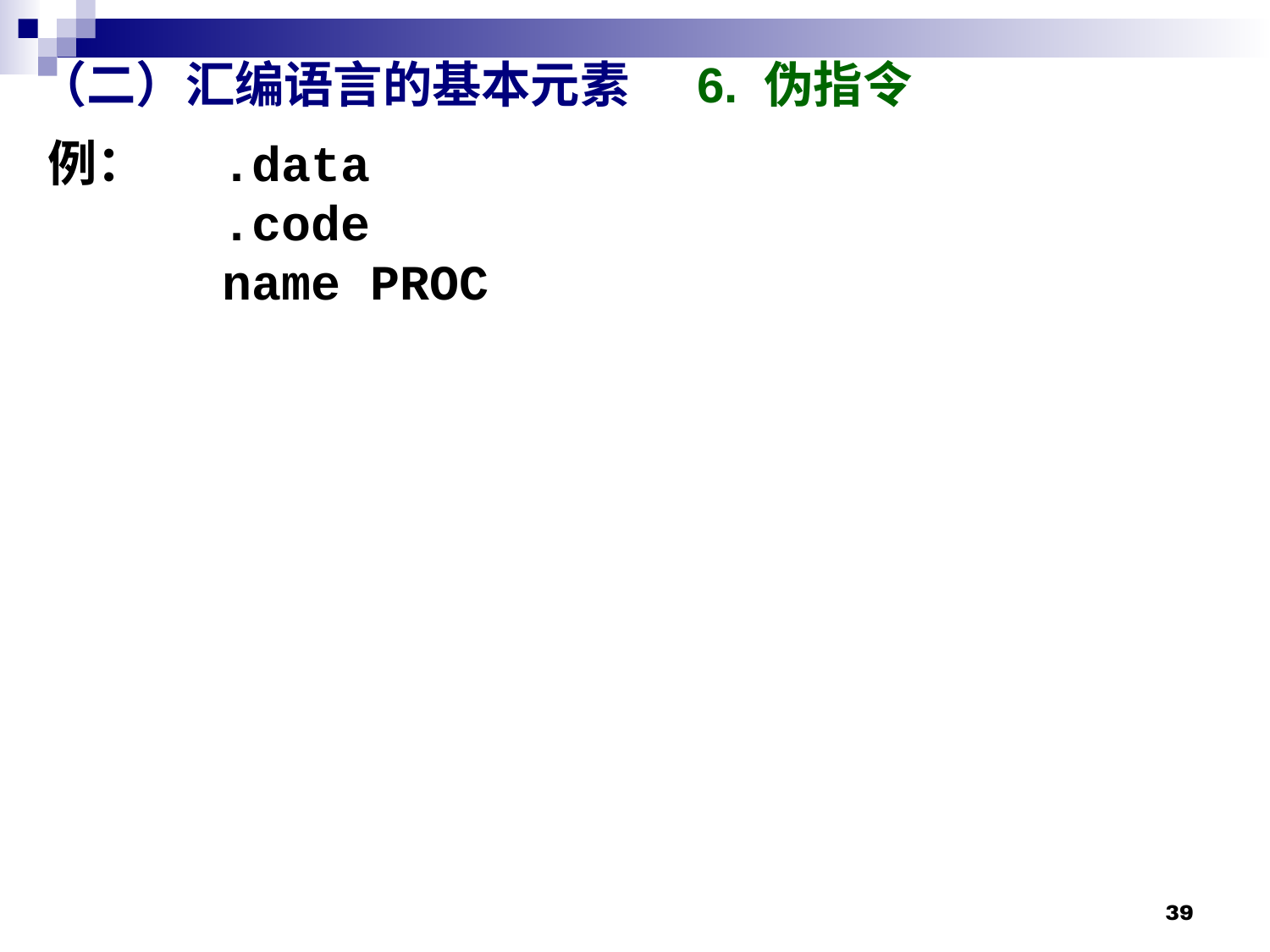

# （二）汇编语言的基本元素     6. 伪指令
例：	.data
	.code
	name PROC
39